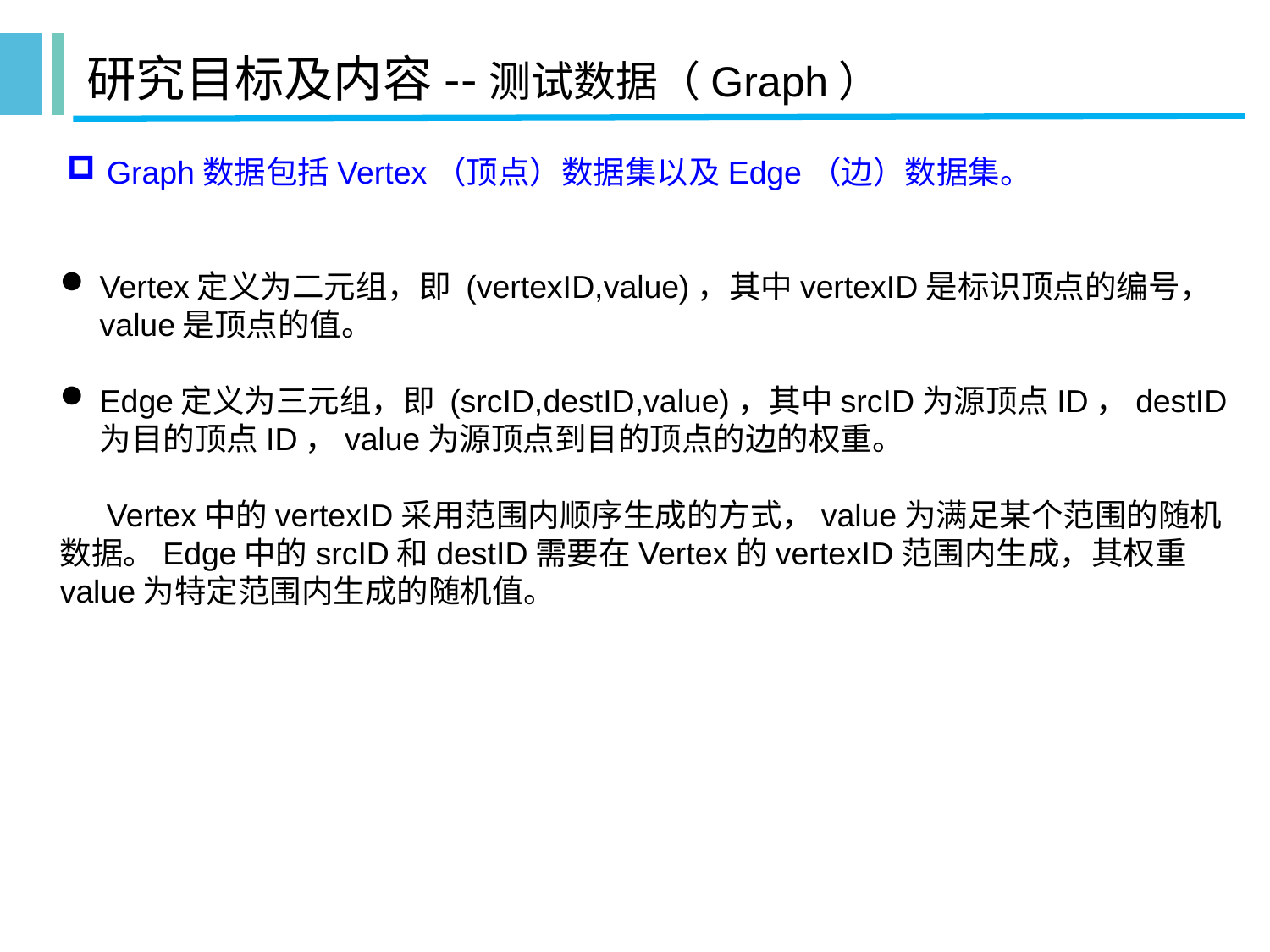

# 研究目标及内容--测试数据（Graph）
Graph数据包括Vertex（顶点）数据集以及Edge（边）数据集。
Vertex定义为二元组，即 (vertexID,value)，其中vertexID是标识顶点的编号，value是顶点的值。

Edge定义为三元组，即 (srcID,destID,value)，其中srcID为源顶点ID，destID为目的顶点ID，value为源顶点到目的顶点的边的权重。

Vertex中的vertexID采用范围内顺序生成的方式，value为满足某个范围的随机数据。Edge中的srcID和destID需要在Vertex的vertexID范围内生成，其权重value为特定范围内生成的随机值。